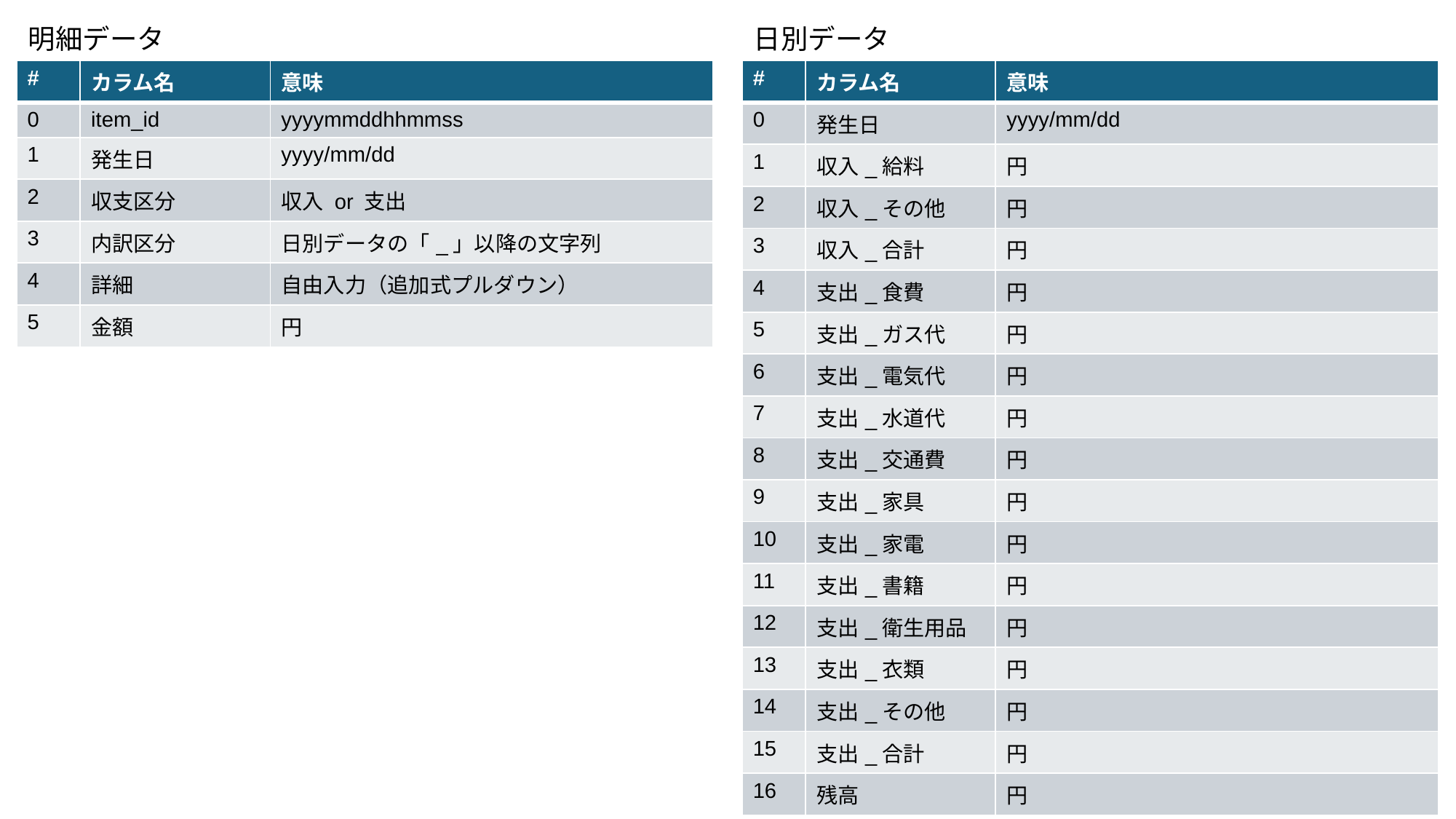

明細データ
日別データ
| # | カラム名 | 意味 |
| --- | --- | --- |
| 0 | item\_id | yyyymmddhhmmss |
| 1 | 発生日 | yyyy/mm/dd |
| 2 | 収支区分 | 収入 or 支出 |
| 3 | 内訳区分 | 日別データの「\_」以降の文字列 |
| 4 | 詳細 | 自由入力（追加式プルダウン） |
| 5 | 金額 | 円 |
| # | カラム名 | 意味 |
| --- | --- | --- |
| 0 | 発生日 | yyyy/mm/dd |
| 1 | 収入\_給料 | 円 |
| 2 | 収入\_その他 | 円 |
| 3 | 収入\_合計 | 円 |
| 4 | 支出\_食費 | 円 |
| 5 | 支出\_ガス代 | 円 |
| 6 | 支出\_電気代 | 円 |
| 7 | 支出\_水道代 | 円 |
| 8 | 支出\_交通費 | 円 |
| 9 | 支出\_家具 | 円 |
| 10 | 支出\_家電 | 円 |
| 11 | 支出\_書籍 | 円 |
| 12 | 支出\_衛生用品 | 円 |
| 13 | 支出\_衣類 | 円 |
| 14 | 支出\_その他 | 円 |
| 15 | 支出\_合計 | 円 |
| 16 | 残高 | 円 |